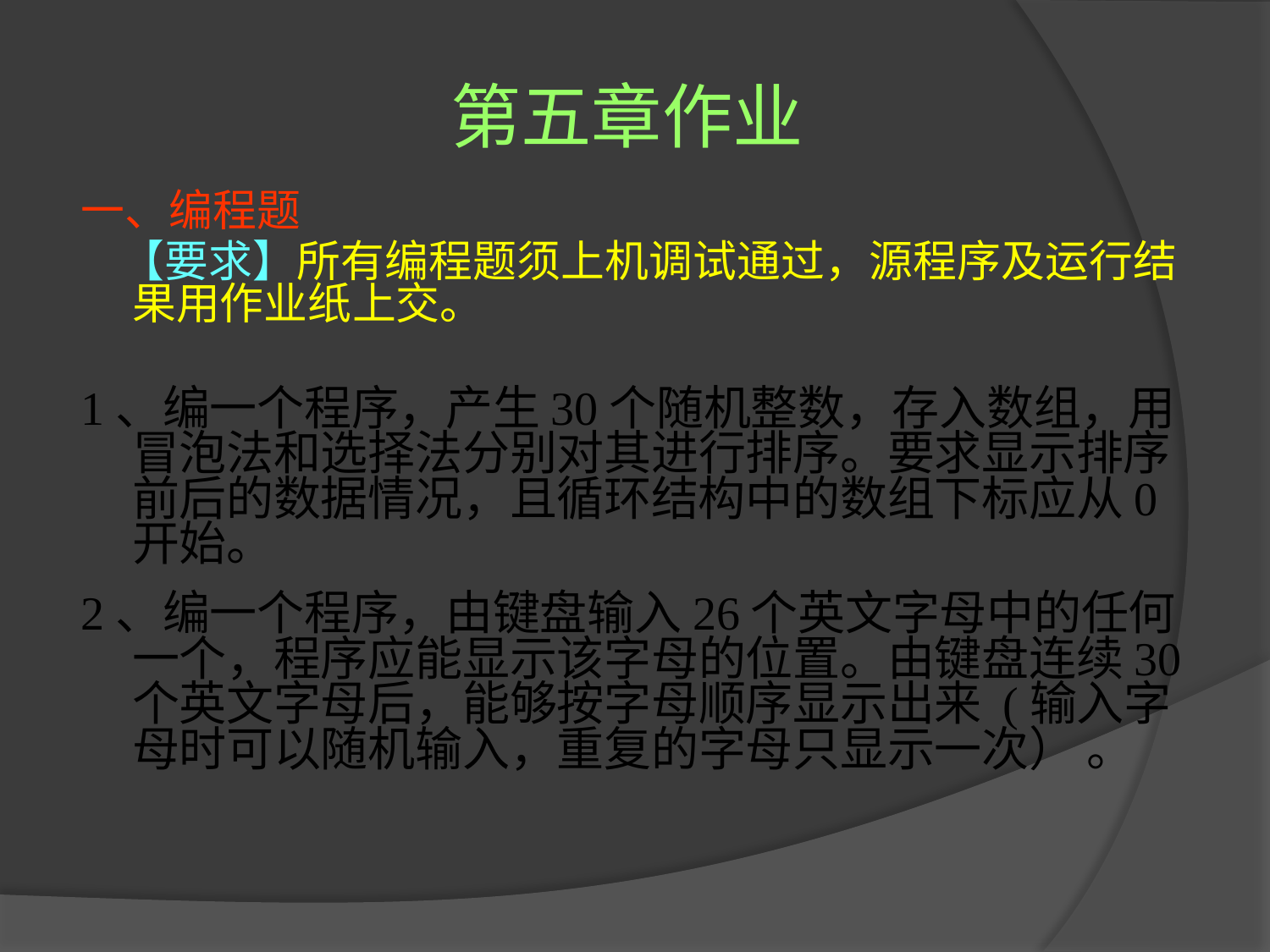

# 第五章作业
一、编程题
   【要求】所有编程题须上机调试通过，源程序及运行结果用作业纸上交。

1、编一个程序，产生30个随机整数，存入数组，用冒泡法和选择法分别对其进行排序。要求显示排序前后的数据情况，且循环结构中的数组下标应从0开始。
2、编一个程序，由键盘输入26个英文字母中的任何一个，程序应能显示该字母的位置。由键盘连续30个英文字母后，能够按字母顺序显示出来 (输入字母时可以随机输入，重复的字母只显示一次） 。